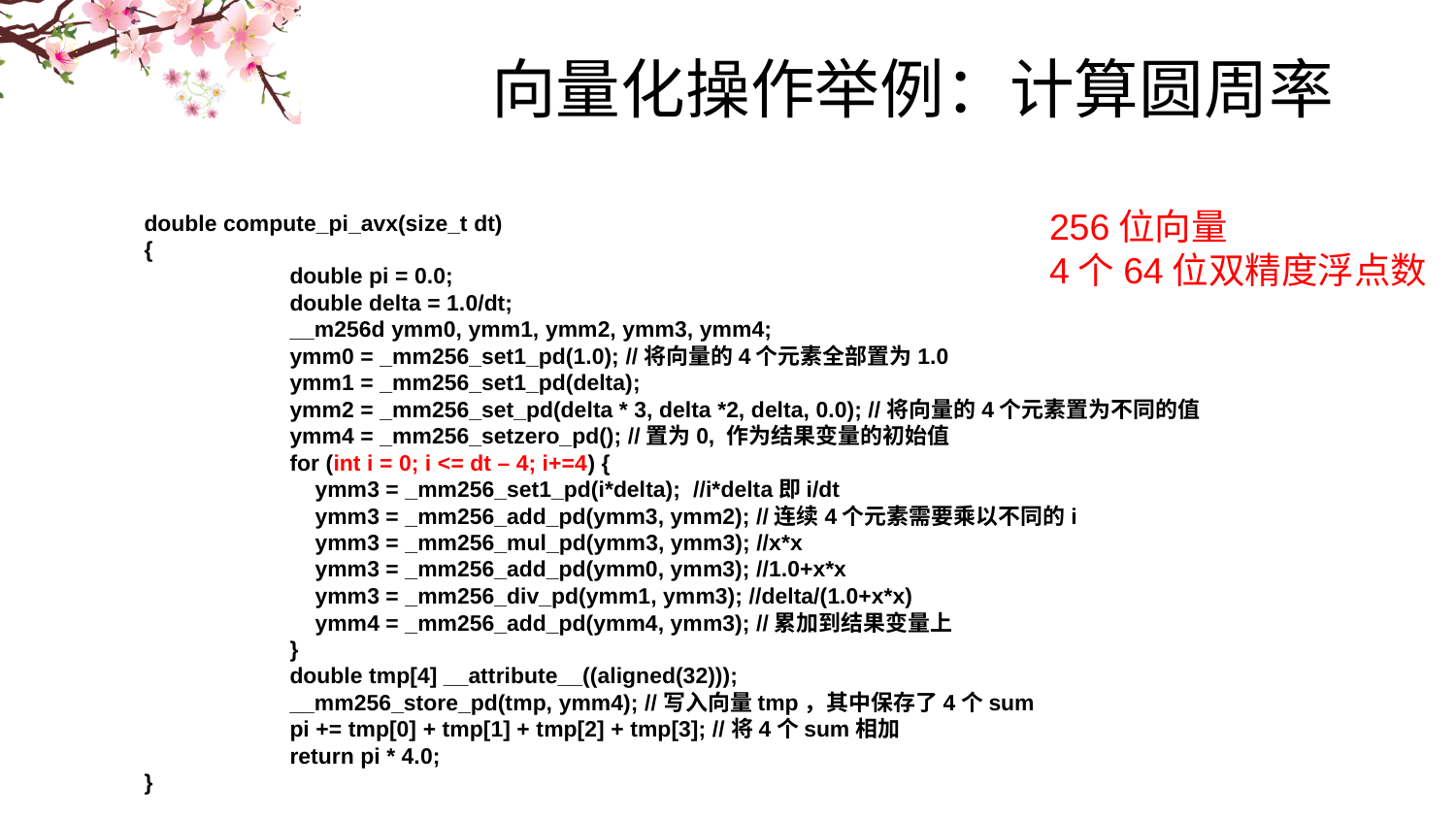

向量化操作举例：计算圆周率
256位向量
4个64位双精度浮点数
double compute_pi_avx(size_t dt)
{
	double pi = 0.0;
	double delta = 1.0/dt;
	__m256d ymm0, ymm1, ymm2, ymm3, ymm4;
	ymm0 = _mm256_set1_pd(1.0); //将向量的4个元素全部置为1.0
	ymm1 = _mm256_set1_pd(delta);
	ymm2 = _mm256_set_pd(delta * 3, delta *2, delta, 0.0); //将向量的4个元素置为不同的值
	ymm4 = _mm256_setzero_pd(); //置为0, 作为结果变量的初始值
	for (int i = 0; i <= dt – 4; i+=4) {
	    ymm3 = _mm256_set1_pd(i*delta);  //i*delta即i/dt
	    ymm3 = _mm256_add_pd(ymm3, ymm2); //连续4个元素需要乘以不同的i
	    ymm3 = _mm256_mul_pd(ymm3, ymm3); //x*x
	    ymm3 = _mm256_add_pd(ymm0, ymm3); //1.0+x*x
	    ymm3 = _mm256_div_pd(ymm1, ymm3); //delta/(1.0+x*x)
	    ymm4 = _mm256_add_pd(ymm4, ymm3); //累加到结果变量上
	}
	double tmp[4] __attribute__((aligned(32)));
	__mm256_store_pd(tmp, ymm4); //写入向量tmp，其中保存了4个sum
	pi += tmp[0] + tmp[1] + tmp[2] + tmp[3]; //将4个sum相加
	return pi * 4.0;
}